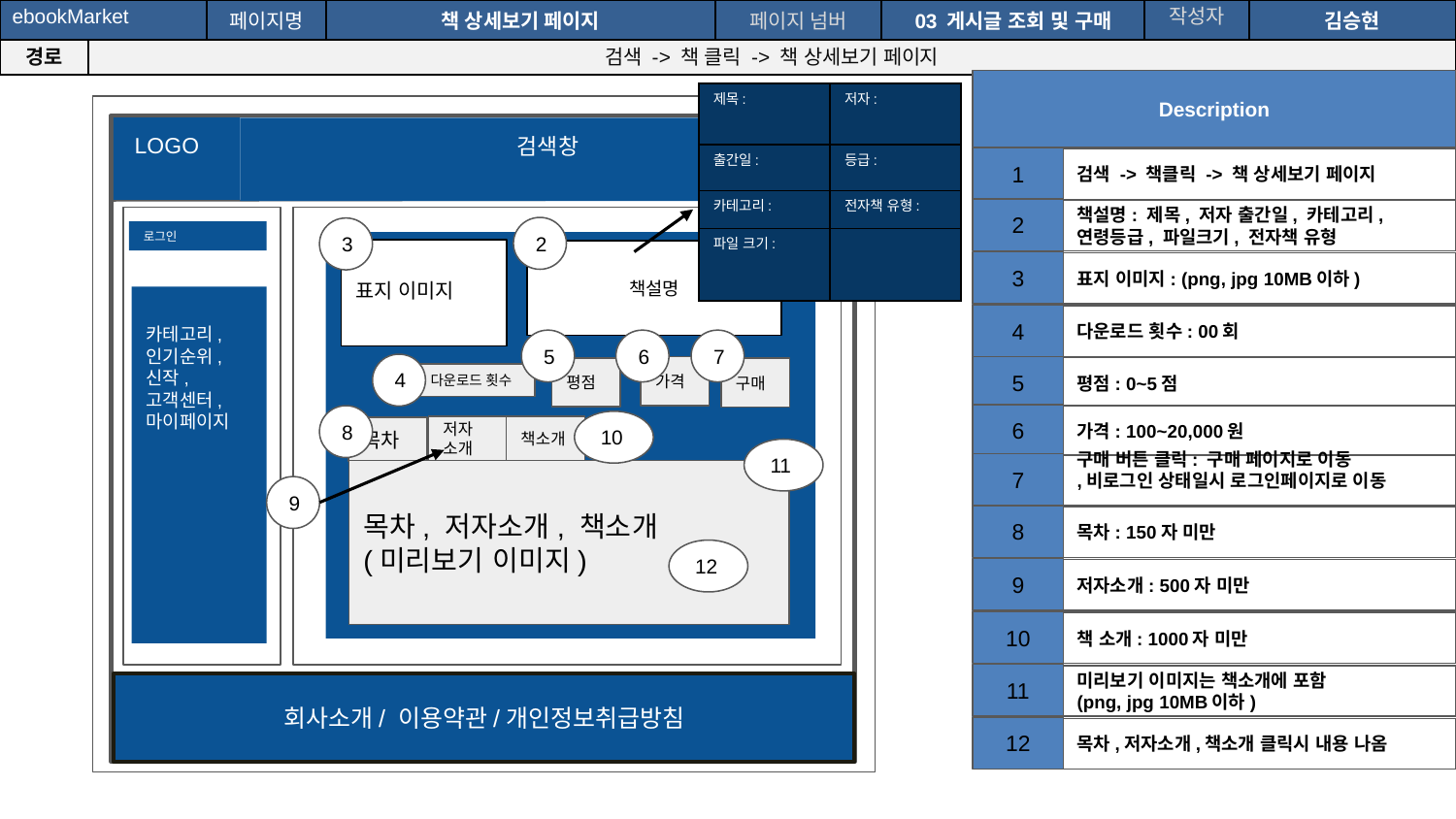

| ebookMarket |  | 페이지명 | 책 상세보기 페이지 | 페이지 넘버 | 03 게시글 조회 및 구매 | 작성자 | 김승현 |
| --- | --- | --- | --- | --- | --- | --- | --- |
| 경로 | 검색 -> 책 클릭 -> 책 상세보기 페이지 |  |  |  |  |  |  |
Description
| 제목: | 저자: |
| --- | --- |
| 출간일: | 등급: |
| 카테고리: | 전자책 유형: |
| 파일 크기: |  |

 LOGO

검색창
1
검색 -> 책클릭 -> 책 상세보기 페이지
2
책설명: 제목, 저자 출간일, 카테고리, 연령등급, 파일크기, 전자책 유형

2
3
로그인

표지 이미지

책설명

3
표지 이미지: (png, jpg 10MB이하)

카테고리,
인기순위,
신작,
고객센터,
마이페이지

4
다운로드 횟수: 00회
5
6
7
4
5
가격
평점
평점: 0~5점
구매
다운로드 횟수
6
8
가격: 100~20,000원
10
저자 소개
책소개
목차
11
7
구매 버튼 클릭: 구매 페이지로 이동
,비로그인 상태일시 로그인페이지로 이동
목차, 저자소개, 책소개
(미리보기 이미지)
9
8
목차: 150자 미만
12
9
저자소개: 500자 미만
10
책 소개: 1000자 미만
11
미리보기 이미지는 책소개에 포함
(png, jpg 10MB이하)
회사소개/ 이용약관/개인정보취급방침
12
목차,저자소개,책소개 클릭시 내용 나옴